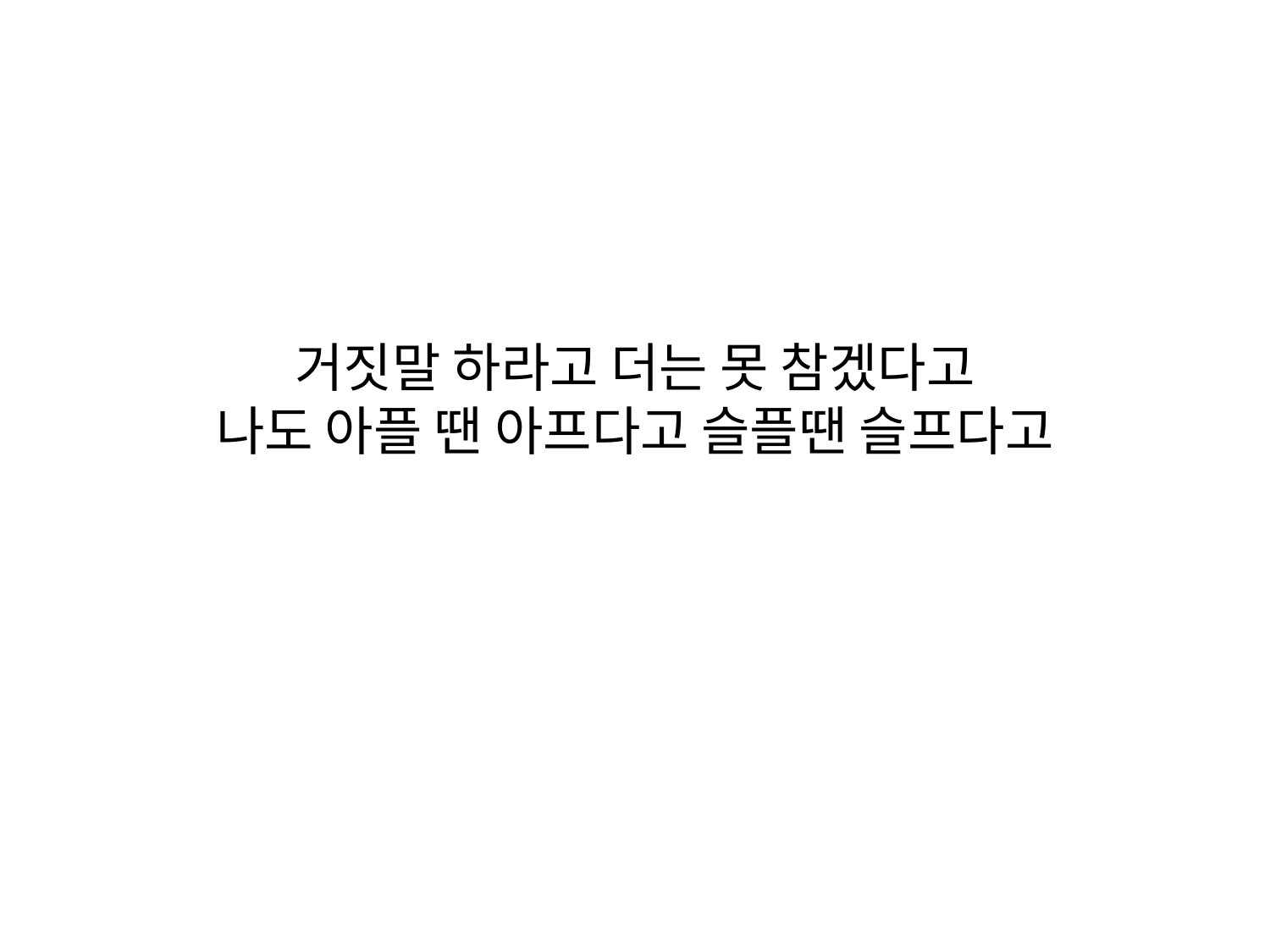

# 거짓말 하라고 더는 못 참겠다고 나도 아플 땐 아프다고 슬플땐 슬프다고